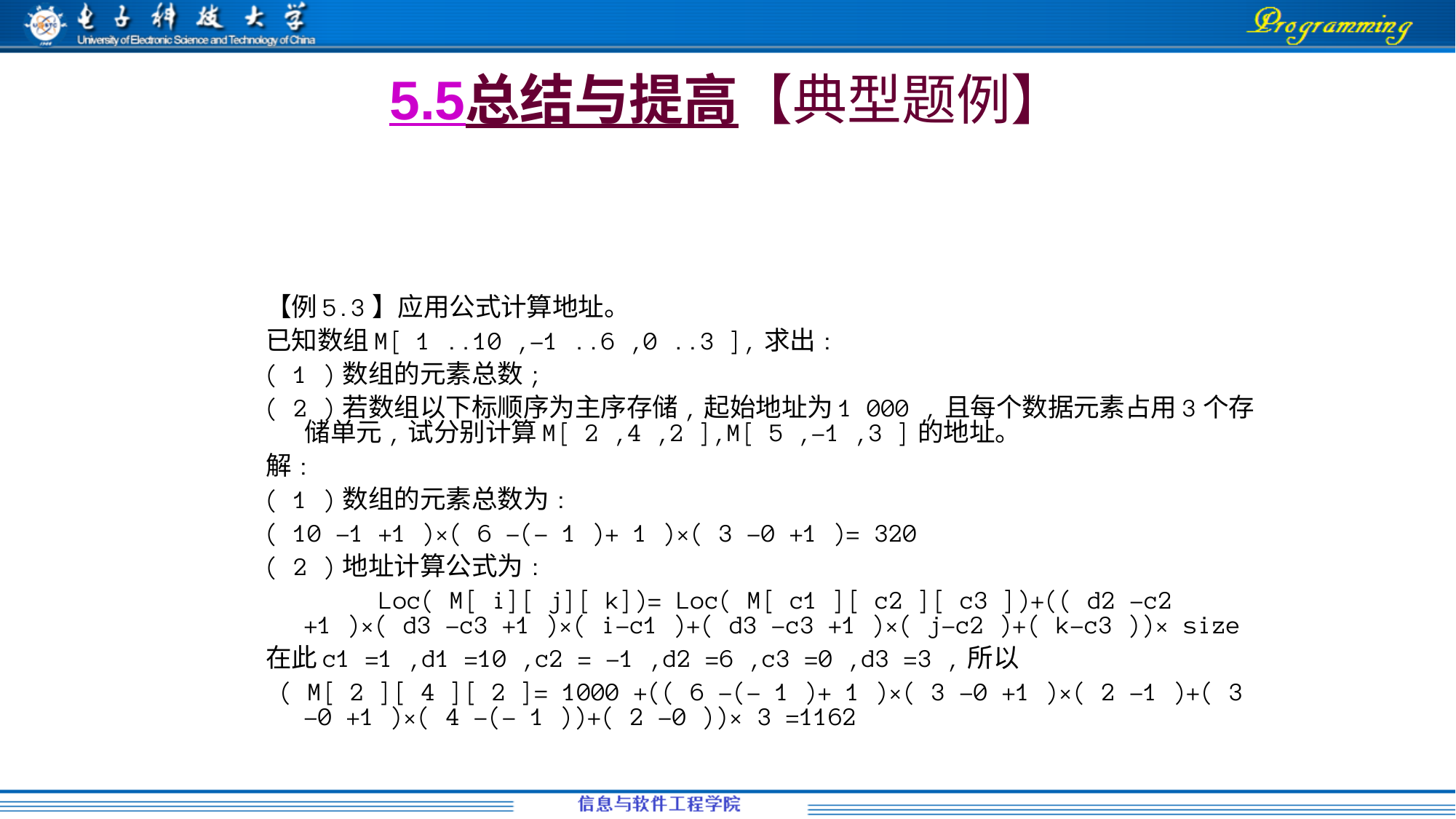

# 5.5总结与提高【典型题例】

【例5.3】应用公式计算地址。
已知数组M[ 1 ..10 ,-1 ..6 ,0 ..3 ],求出:
( 1 )数组的元素总数;
( 2 )若数组以下标顺序为主序存储,起始地址为1 000 ,且每个数据元素占用3个存储单元,试分别计算M[ 2 ,4 ,2 ],M[ 5 ,-1 ,3 ]的地址。
解:
( 1 )数组的元素总数为:
( 10 -1 +1 )×( 6 -(- 1 )+ 1 )×( 3 -0 +1 )= 320
( 2 )地址计算公式为:
        Loc( M[ i][ j][ k])= Loc( M[ c1 ][ c2 ][ c3 ])+(( d2 -c2 +1 )×( d3 -c3 +1 )×( i-c1 )+( d3 -c3 +1 )×( j-c2 )+( k-c3 ))× size
在此c1 =1 ,d1 =10 ,c2 = -1 ,d2 =6 ,c3 =0 ,d3 =3 ,所以
 ( M[ 2 ][ 4 ][ 2 ]= 1000 +(( 6 -(- 1 )+ 1 )×( 3 -0 +1 )×( 2 -1 )+( 3 -0 +1 )×( 4 -(- 1 ))+( 2 -0 ))× 3 =1162